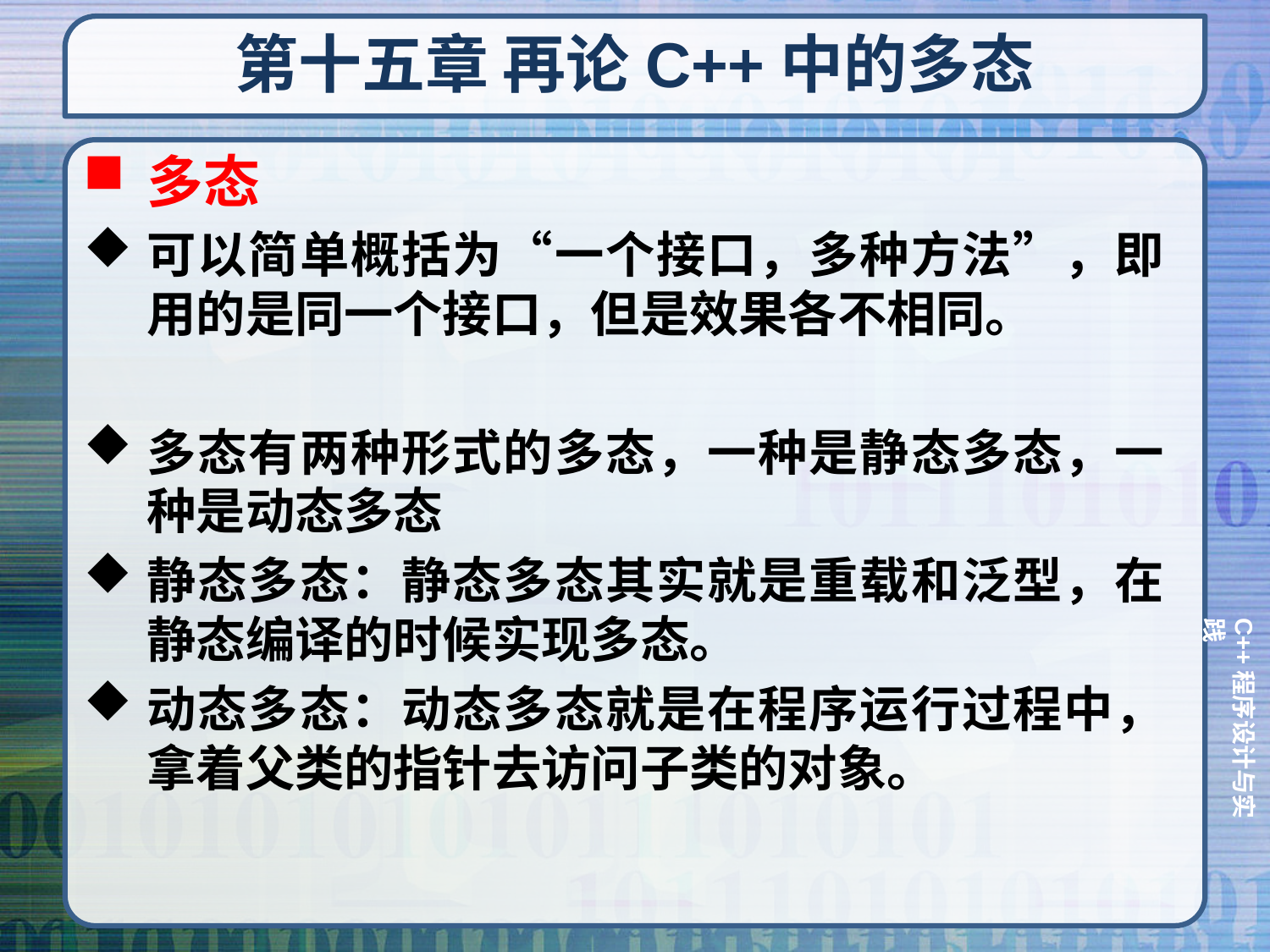

# 第十五章 再论C++中的多态
多态
可以简单概括为“一个接口，多种方法”，即用的是同一个接口，但是效果各不相同。

多态有两种形式的多态，一种是静态多态，一种是动态多态
静态多态：静态多态其实就是重载和泛型，在静态编译的时候实现多态。
动态多态：动态多态就是在程序运行过程中，拿着父类的指针去访问子类的对象。